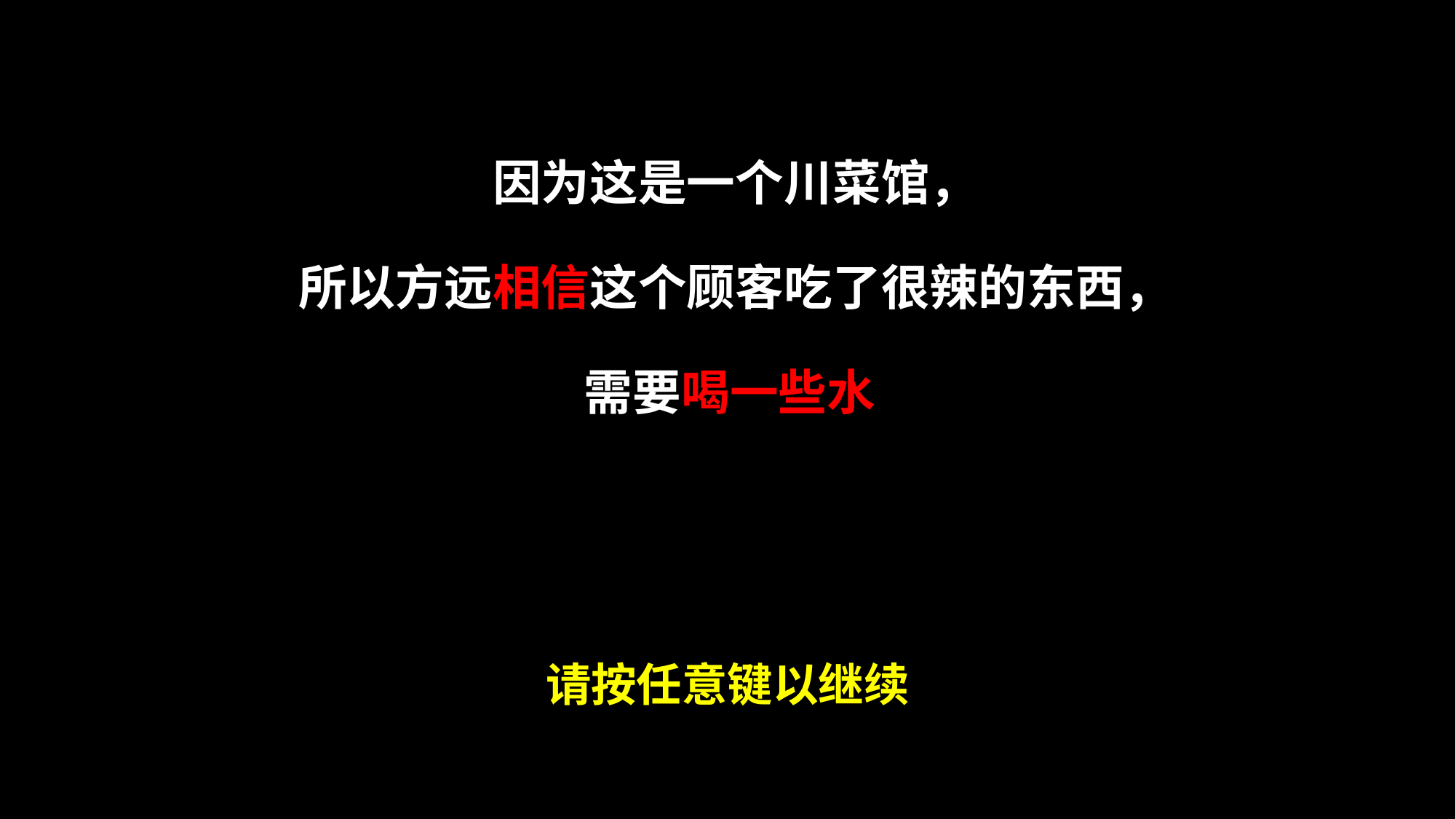

# 因为这是一个川菜馆， 所以方远相信这个顾客吃了很辣的东西， 需要喝一些水
请按任意键以继续